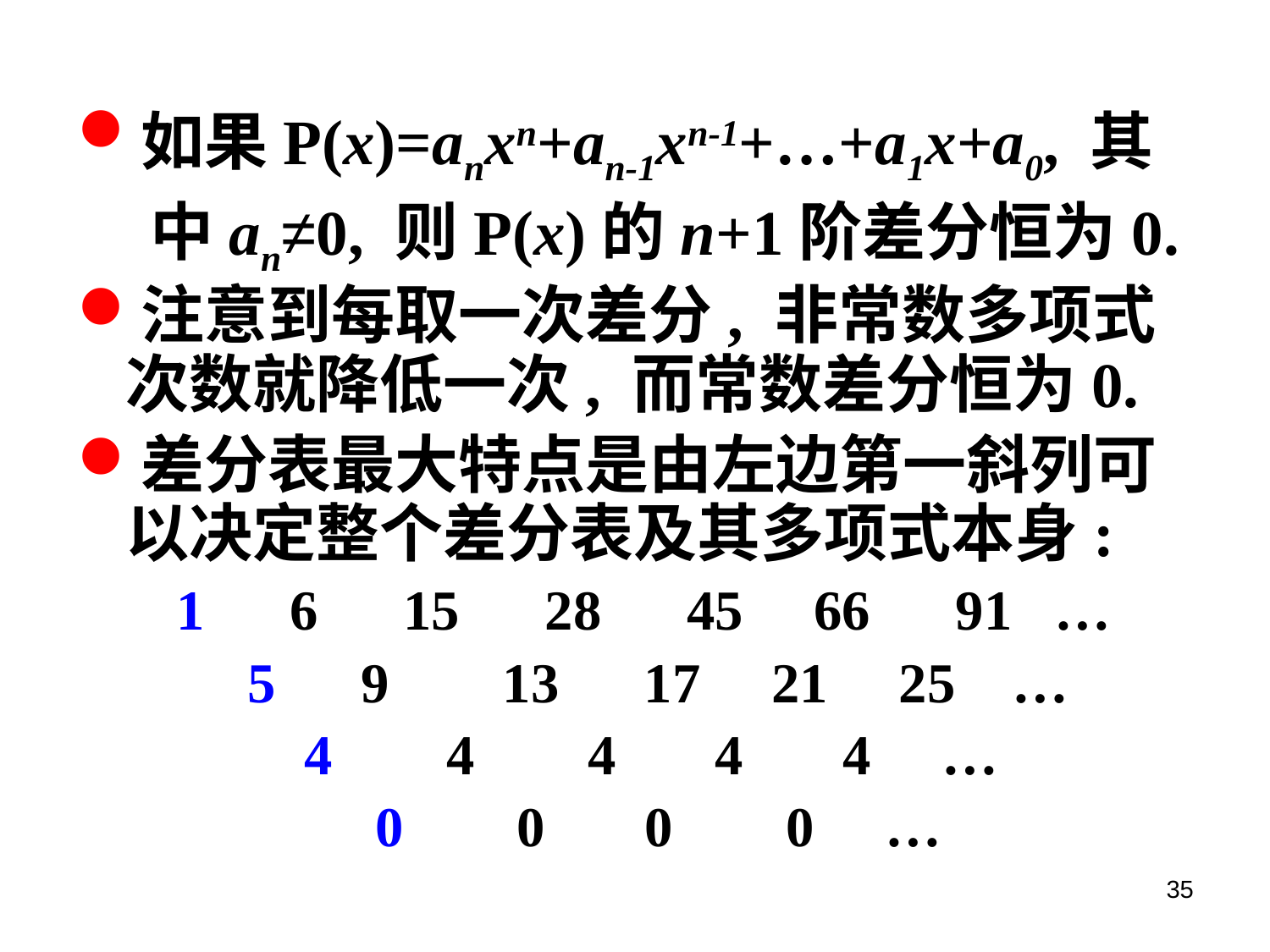

如果P(x)=anxn+an-1xn-1+…+a1x+a0, 其
    中an≠0, 则P(x)的n+1阶差分恒为0.
注意到每取一次差分, 非常数多项式次数就降低一次, 而常数差分恒为0.
差分表最大特点是由左边第一斜列可以决定整个差分表及其多项式本身:
       1      6      15      28      45     66      91   …
            5      9        13      17     21     25    …
                4        4        4       4       4     …
                     0        0       0        0     …
35